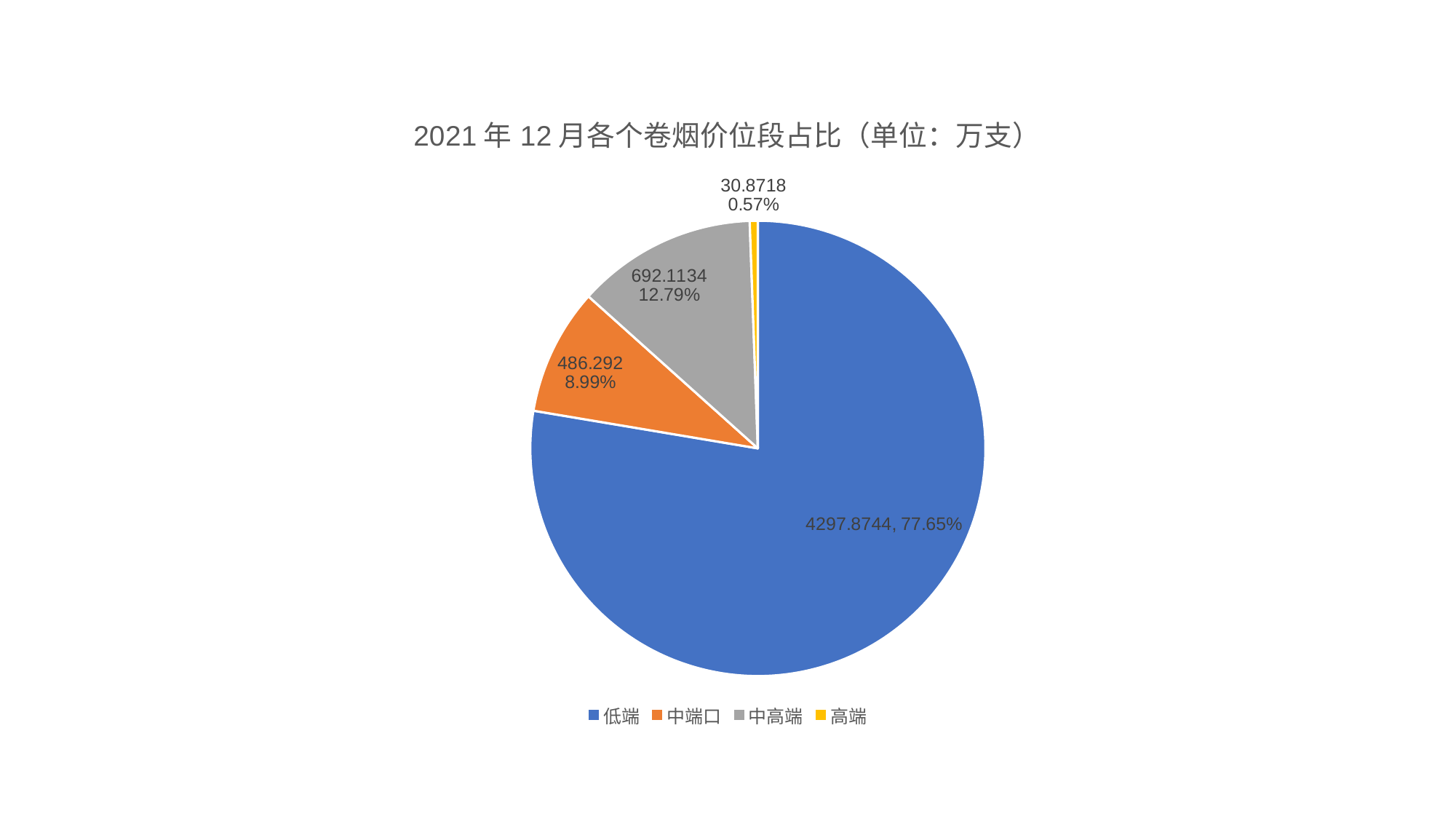

### Chart: 2021年12月各个卷烟价位段占比（单位：万支）

| Category | 2021年12月各个卷烟价位段占比 |
|---|---|
| 低端 | 4200.1576 |
| 中端口 | 486.292 |
| 中高端 | 692.1134 |
| 高端 | 30.8718 |